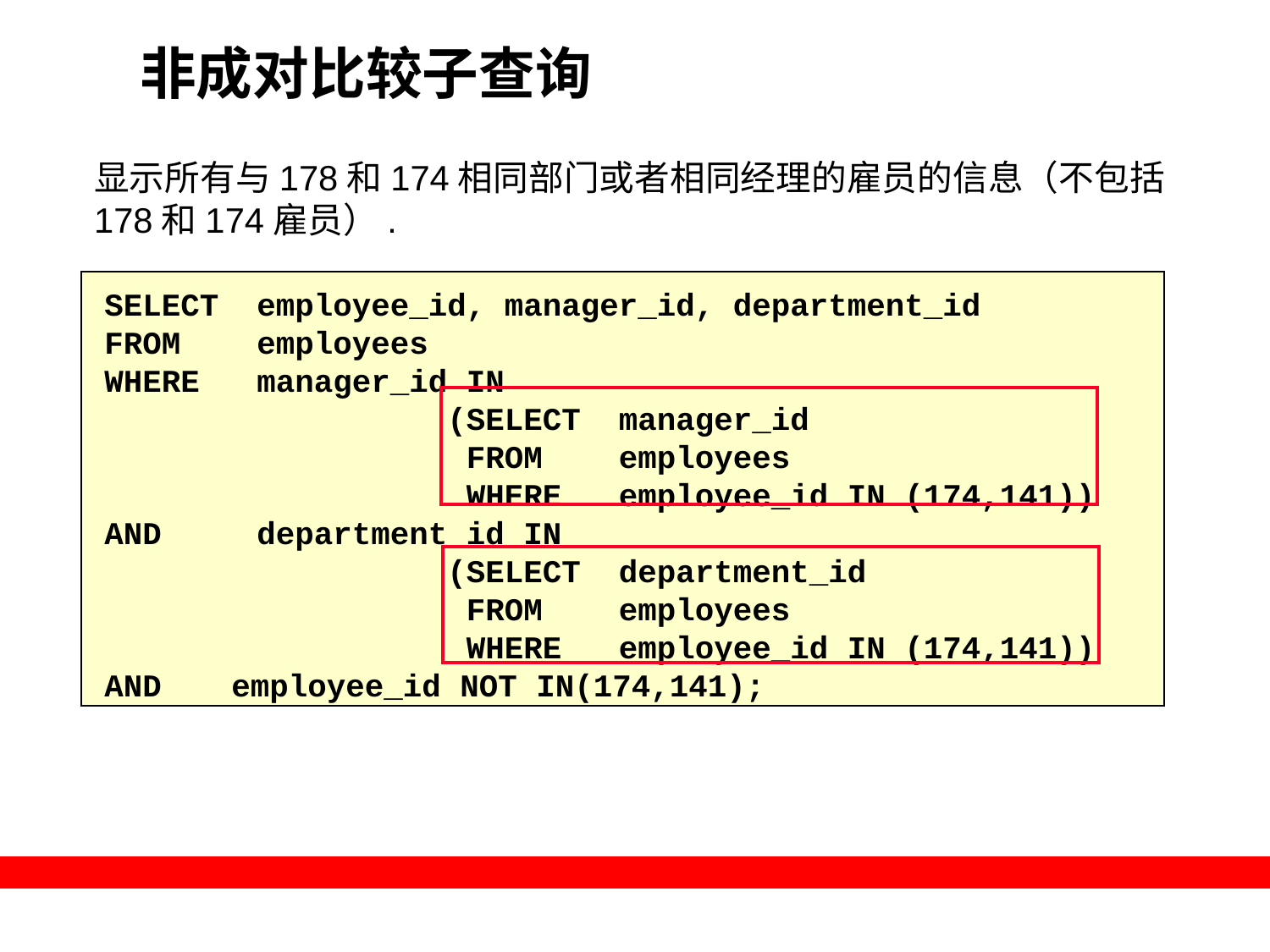

# 非成对比较子查询
显示所有与178和174相同部门或者相同经理的雇员的信息（不包括178和174雇员）.

SELECT  employee_id, manager_id, department_id
FROM    employees
WHERE   manager_id IN
                  (SELECT  manager_id
                   FROM    employees
                   WHERE   employee_id IN (174,141))
AND     department_id IN
                  (SELECT  department_id
                   FROM    employees
                   WHERE   employee_id IN (174,141))
AND	employee_id NOT IN(174,141);